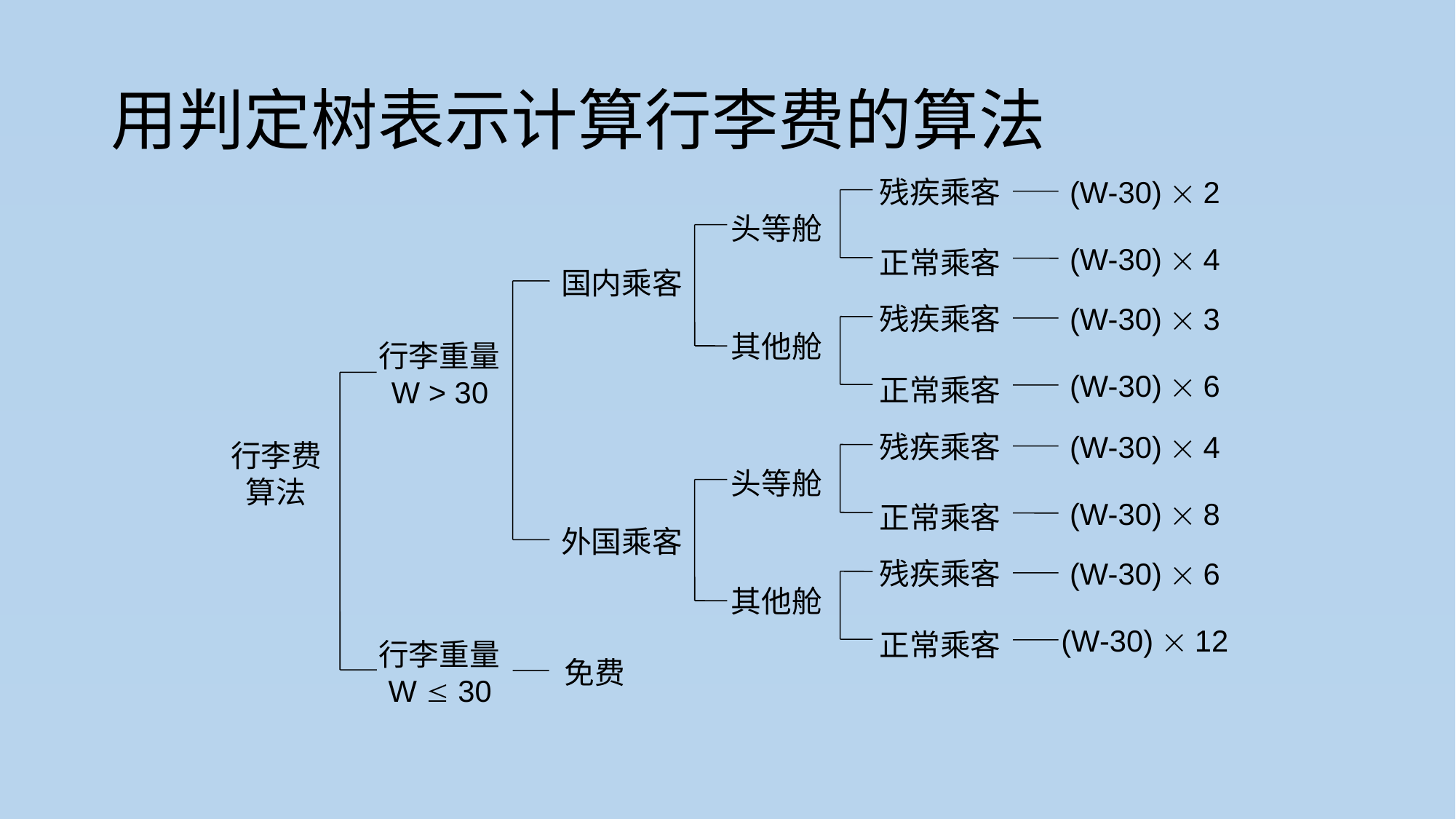

# 用判定树表示计算行李费的算法
残疾乘客
(W-30) × 2

(W-30) × 4

正常乘客
头等舱

残疾乘客
(W-30) × 3

(W-30) × 6

正常乘客
其他舱
国内乘客

行李重量W > 30

残疾乘客
(W-30) × 4

(W-30) × 8

正常乘客
头等舱

残疾乘客
(W-30) × 6

(W-30) × 12

正常乘客
其他舱
行李费算法
外国乘客
行李重量W ≤ 30
免费